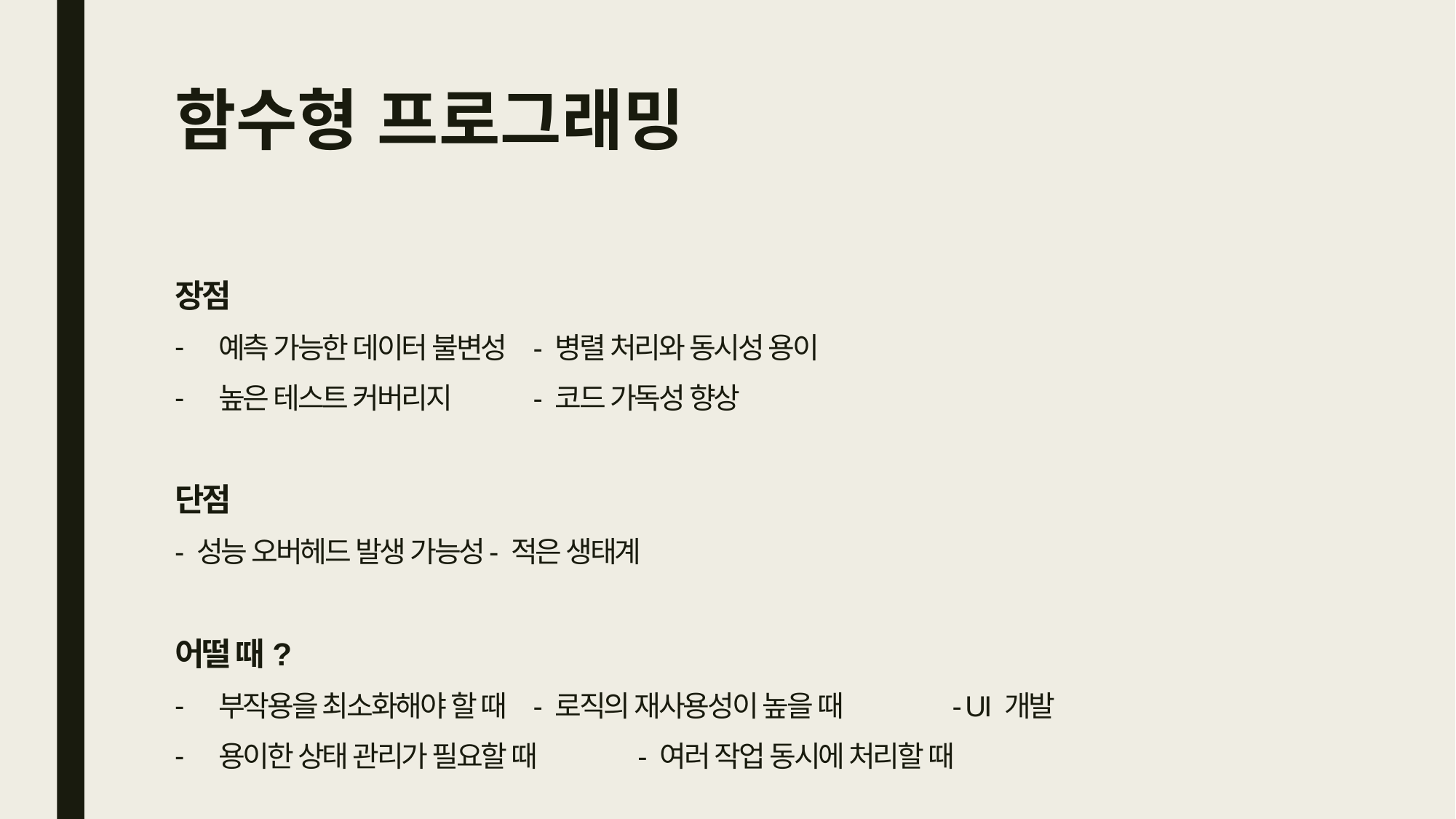

# 함수형 프로그래밍
장점
예측 가능한 데이터 불변성		- 병렬 처리와 동시성 용이
높은 테스트 커버리지 			- 코드 가독성 향상

단점
- 성능 오버헤드 발생 가능성			- 적은 생태계

어떨 때?
부작용을 최소화해야 할 때		- 로직의 재사용성이 높을 때	 	- UI 개발
용이한 상태 관리가 필요할 때 		- 여러 작업 동시에 처리할 때